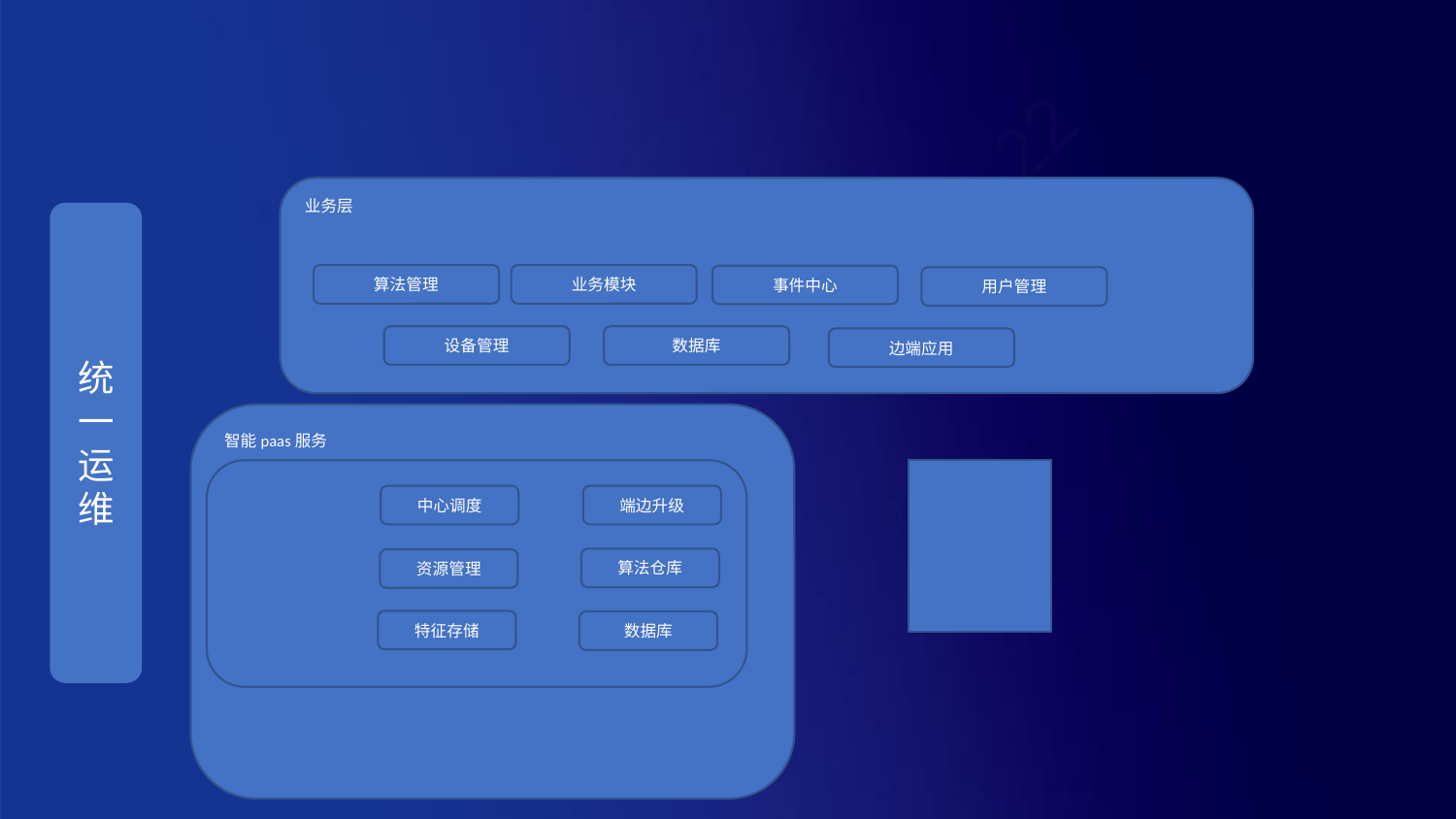

#
业务层
统一运维
业务模块
算法管理
事件中心
用户管理
设备管理
数据库
边端应用
智能paas服务

中心调度
端边升级
算法仓库
资源管理
特征存储
数据库